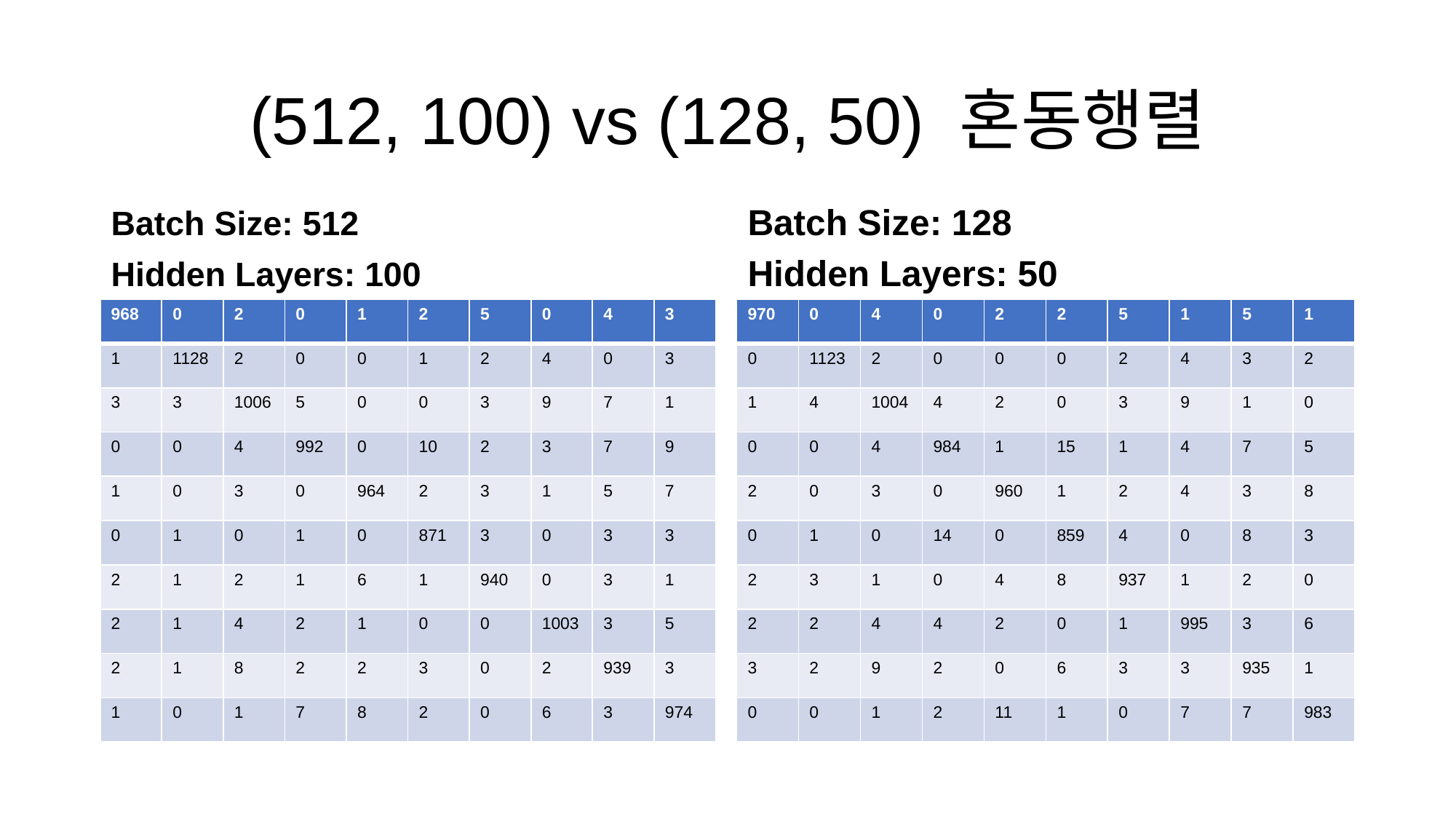

# (512, 100) vs (128, 50) 혼동행렬
Batch Size: 512
Hidden Layers: 100
Batch Size: 128
Hidden Layers: 50
| 968 | 0 | 2 | 0 | 1 | 2 | 5 | 0 | 4 | 3 |
| --- | --- | --- | --- | --- | --- | --- | --- | --- | --- |
| 1 | 1128 | 2 | 0 | 0 | 1 | 2 | 4 | 0 | 3 |
| 3 | 3 | 1006 | 5 | 0 | 0 | 3 | 9 | 7 | 1 |
| 0 | 0 | 4 | 992 | 0 | 10 | 2 | 3 | 7 | 9 |
| 1 | 0 | 3 | 0 | 964 | 2 | 3 | 1 | 5 | 7 |
| 0 | 1 | 0 | 1 | 0 | 871 | 3 | 0 | 3 | 3 |
| 2 | 1 | 2 | 1 | 6 | 1 | 940 | 0 | 3 | 1 |
| 2 | 1 | 4 | 2 | 1 | 0 | 0 | 1003 | 3 | 5 |
| 2 | 1 | 8 | 2 | 2 | 3 | 0 | 2 | 939 | 3 |
| 1 | 0 | 1 | 7 | 8 | 2 | 0 | 6 | 3 | 974 |
| 970 | 0 | 4 | 0 | 2 | 2 | 5 | 1 | 5 | 1 |
| --- | --- | --- | --- | --- | --- | --- | --- | --- | --- |
| 0 | 1123 | 2 | 0 | 0 | 0 | 2 | 4 | 3 | 2 |
| 1 | 4 | 1004 | 4 | 2 | 0 | 3 | 9 | 1 | 0 |
| 0 | 0 | 4 | 984 | 1 | 15 | 1 | 4 | 7 | 5 |
| 2 | 0 | 3 | 0 | 960 | 1 | 2 | 4 | 3 | 8 |
| 0 | 1 | 0 | 14 | 0 | 859 | 4 | 0 | 8 | 3 |
| 2 | 3 | 1 | 0 | 4 | 8 | 937 | 1 | 2 | 0 |
| 2 | 2 | 4 | 4 | 2 | 0 | 1 | 995 | 3 | 6 |
| 3 | 2 | 9 | 2 | 0 | 6 | 3 | 3 | 935 | 1 |
| 0 | 0 | 1 | 2 | 11 | 1 | 0 | 7 | 7 | 983 |